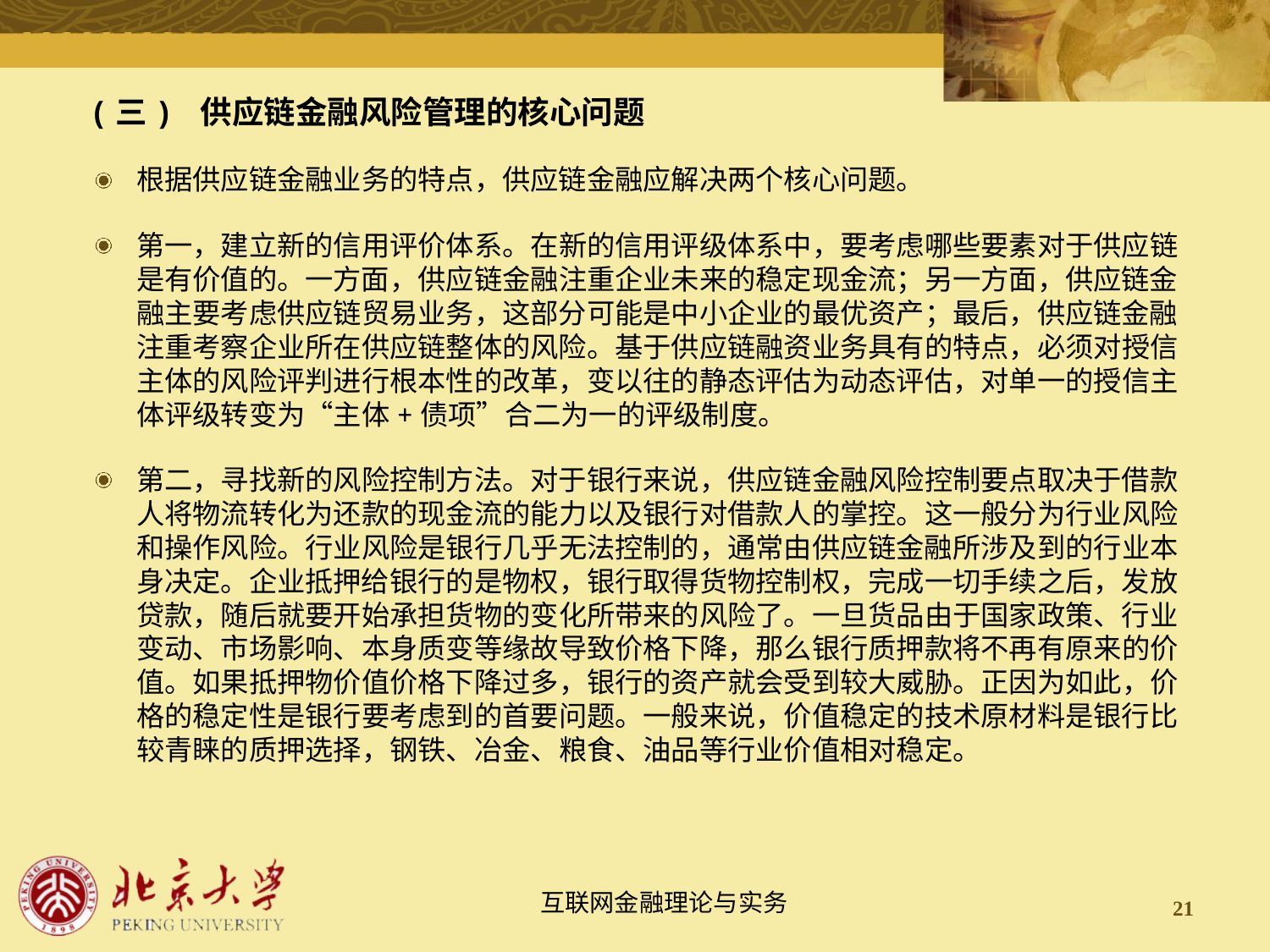

(三) 供应链金融风险管理的核心问题
根据供应链金融业务的特点，供应链金融应解决两个核心问题。
第一，建立新的信用评价体系。在新的信用评级体系中，要考虑哪些要素对于供应链是有价值的。一方面，供应链金融注重企业未来的稳定现金流；另一方面，供应链金融主要考虑供应链贸易业务，这部分可能是中小企业的最优资产；最后，供应链金融注重考察企业所在供应链整体的风险。基于供应链融资业务具有的特点，必须对授信主体的风险评判进行根本性的改革，变以往的静态评估为动态评估，对单一的授信主体评级转变为“主体+债项”合二为一的评级制度。
第二，寻找新的风险控制方法。对于银行来说，供应链金融风险控制要点取决于借款人将物流转化为还款的现金流的能力以及银行对借款人的掌控。这一般分为行业风险和操作风险。行业风险是银行几乎无法控制的，通常由供应链金融所涉及到的行业本身决定。企业抵押给银行的是物权，银行取得货物控制权，完成一切手续之后，发放贷款，随后就要开始承担货物的变化所带来的风险了。一旦货品由于国家政策、行业变动、市场影响、本身质变等缘故导致价格下降，那么银行质押款将不再有原来的价值。如果抵押物价值价格下降过多，银行的资产就会受到较大威胁。正因为如此，价格的稳定性是银行要考虑到的首要问题。一般来说，价值稳定的技术原材料是银行比较青睐的质押选择，钢铁、冶金、粮食、油品等行业价值相对稳定。
21